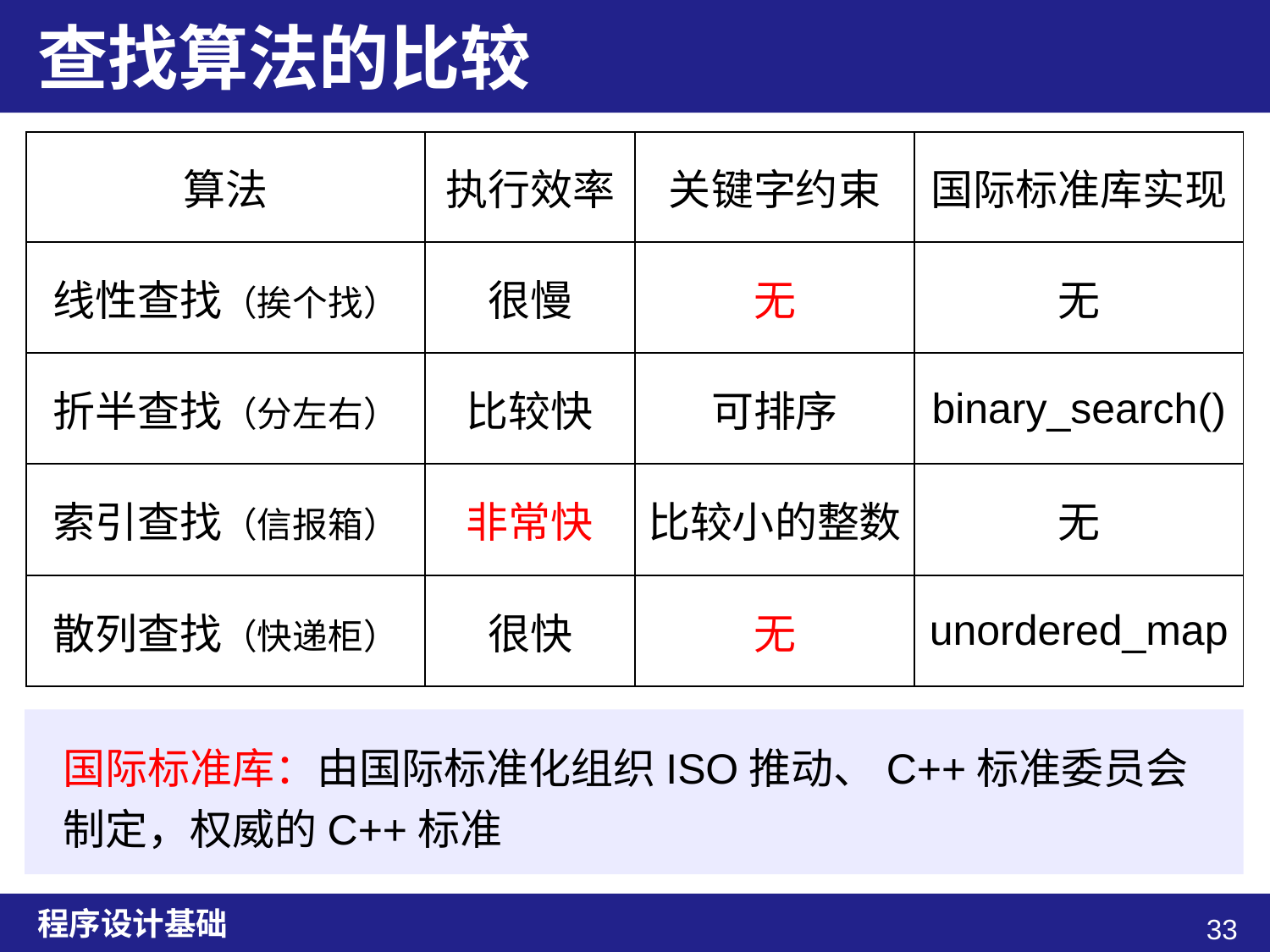

# 查找算法的比较
| 算法 | 执行效率 | 关键字约束 | 国际标准库实现 |
| --- | --- | --- | --- |
| 线性查找（挨个找） | 很慢 | 无 | 无 |
| 折半查找（分左右） | 比较快 | 可排序 | binary\_search() |
| 索引查找（信报箱） | 非常快 | 比较小的整数 | 无 |
| 散列查找（快递柜） | 很快 | 无 | unordered\_map |

国际标准库：由国际标准化组织ISO推动、C++标准委员会制定，权威的C++标准